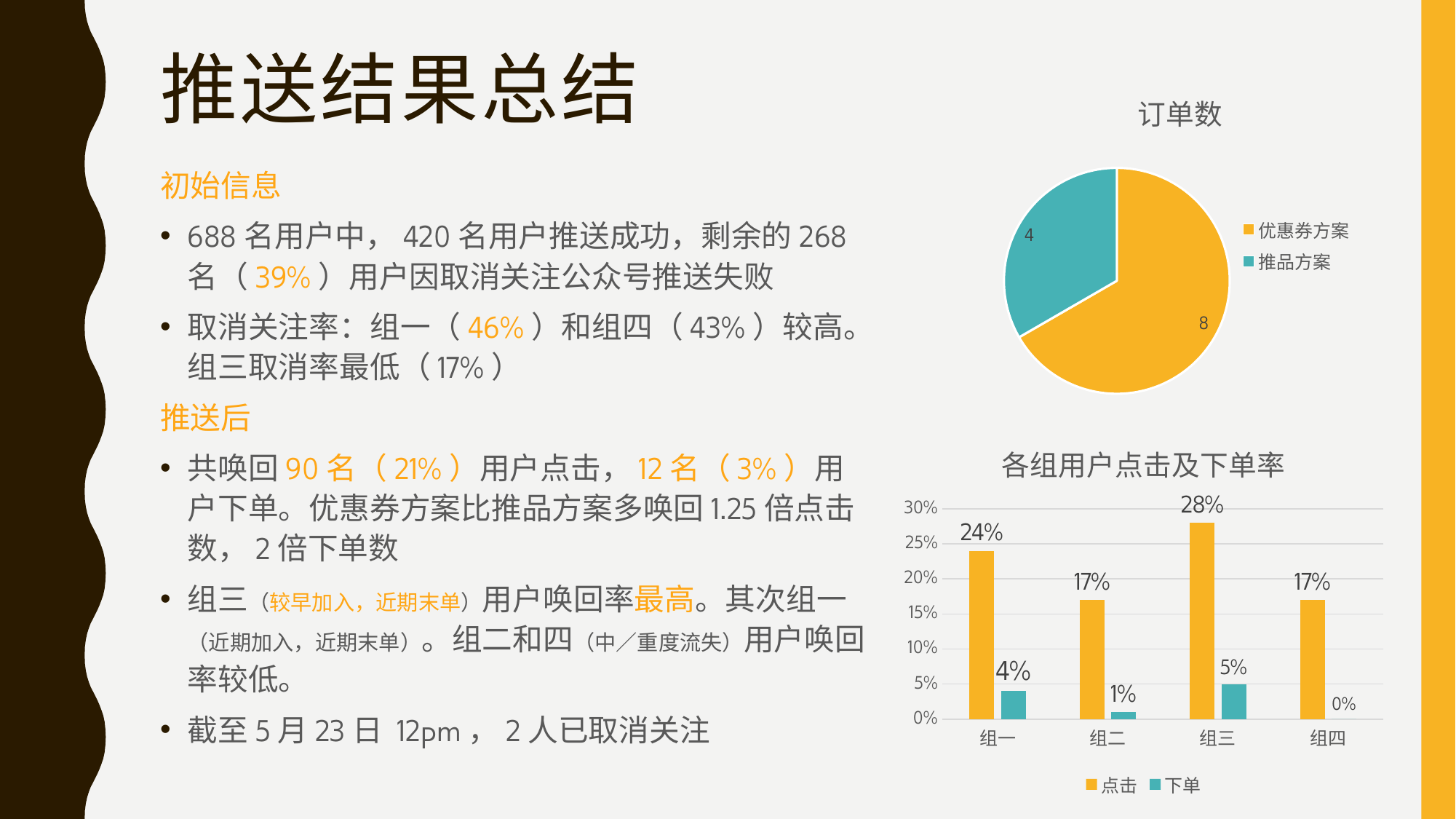

# 推送结果总结

### Chart:

| Category | 订单数 |
|---|---|
| 优惠券方案 | 8.0 |
| 推品方案 | 4.0 |
初始信息
688名用户中，420名用户推送成功，剩余的268名（39%）用户因取消关注公众号推送失败
取消关注率：组一（46%）和组四（43%）较高。组三取消率最低（17%）
推送后
共唤回90名（21%）用户点击，12名（3%）用户下单。优惠券方案比推品方案多唤回1.25倍点击数，2倍下单数
组三（较早加入，近期末单）用户唤回率最高。其次组一（近期加入，近期末单）。组二和四（中／重度流失）用户唤回率较低。
截至5月23日 12pm，2人已取消关注

### Chart: 各组用户点击及下单率

| Category | 点击 | 下单 |
|---|---|---|
| 组一 | 0.24 | 0.04 |
| 组二 | 0.17 | 0.01 |
| 组三 | 0.28 | 0.05 |
| 组四 | 0.17 | 0.0 |